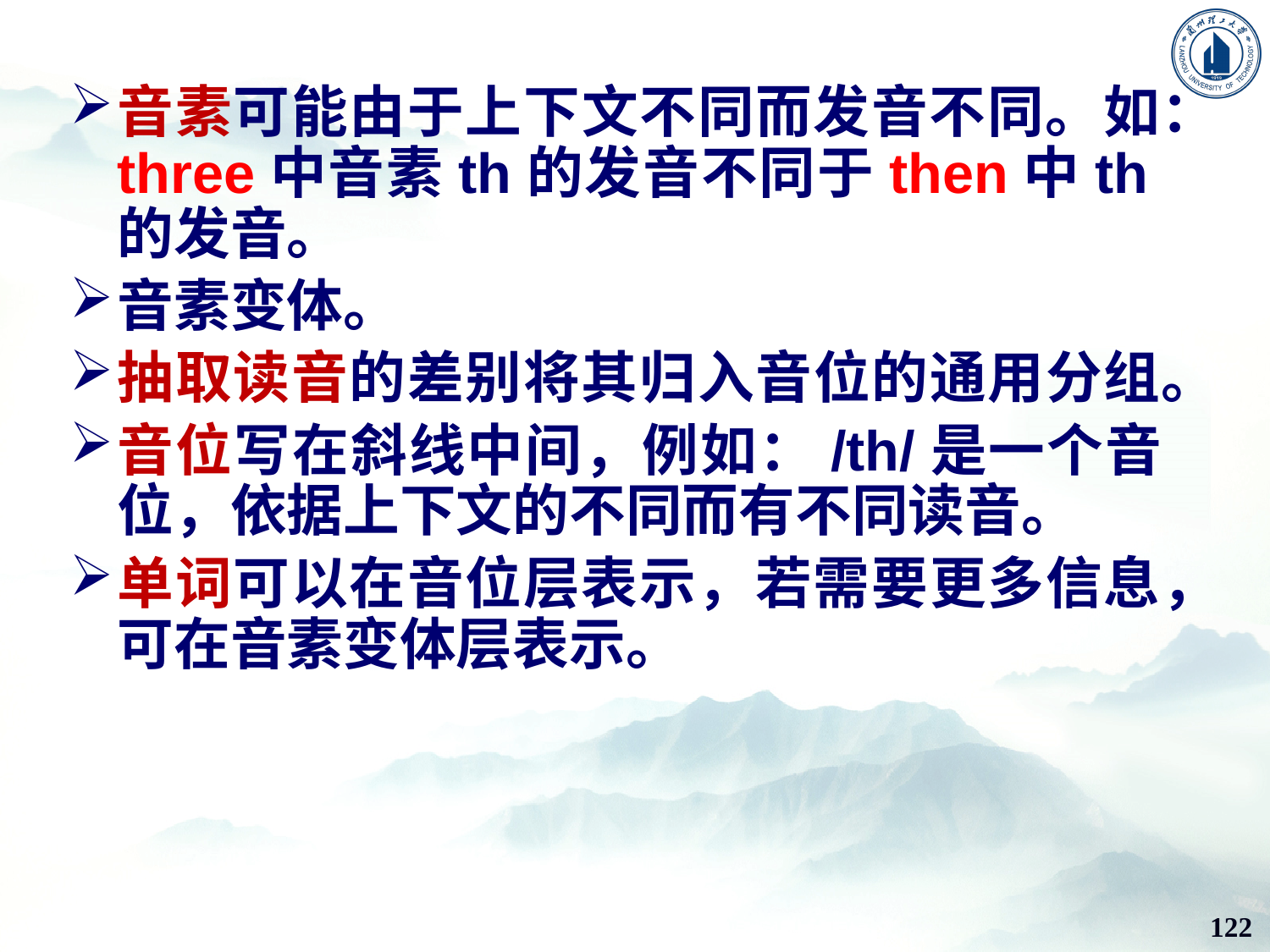

音素可能由于上下文不同而发音不同。如：three中音素th的发音不同于then中th的发音。
音素变体。
抽取读音的差别将其归入音位的通用分组。
音位写在斜线中间，例如：/th/是一个音位，依据上下文的不同而有不同读音。
单词可以在音位层表示，若需要更多信息，可在音素变体层表示。
122